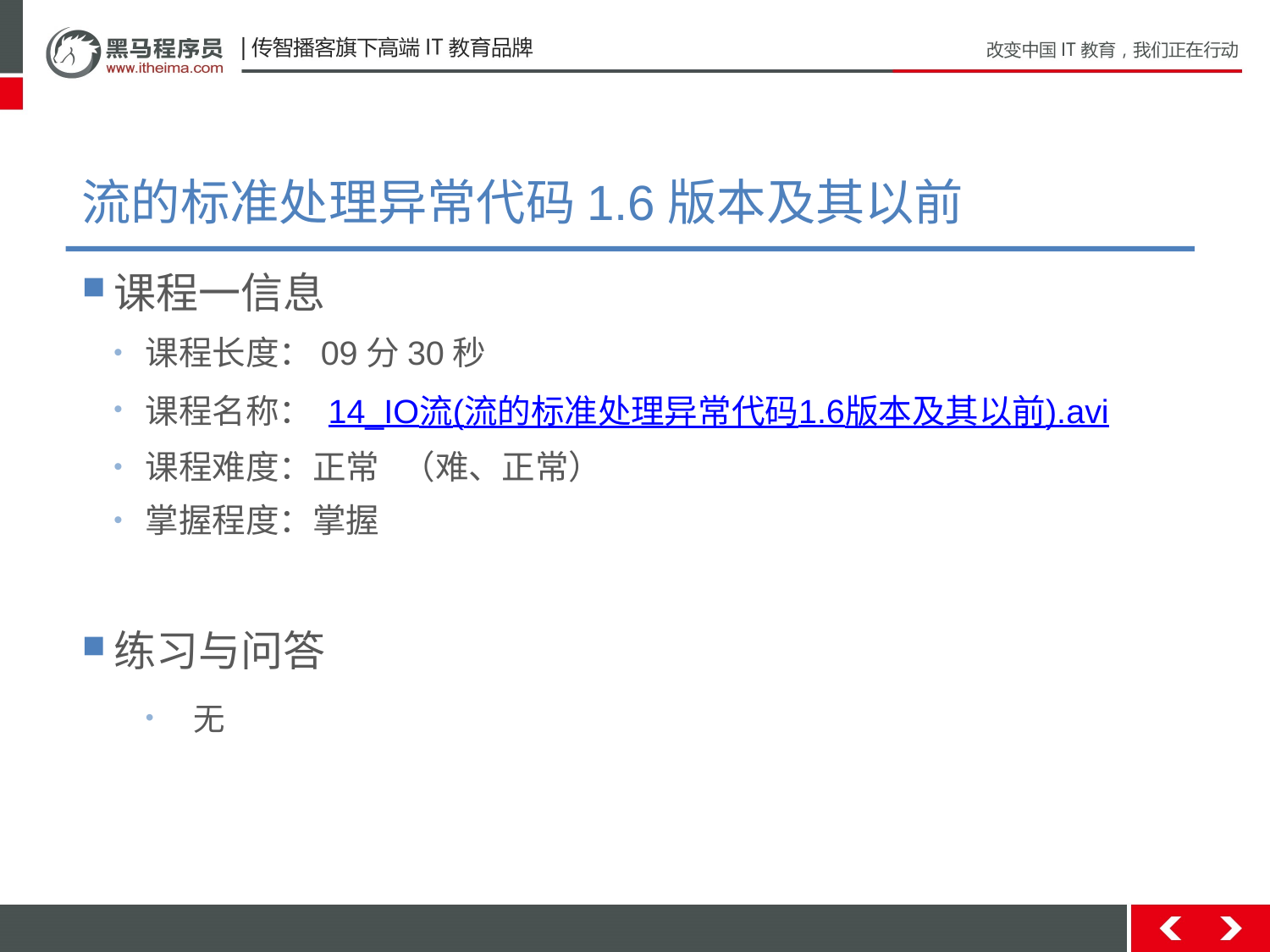

# 流的标准处理异常代码1.6版本及其以前
课程一信息
课程长度：09分30秒
课程名称： 14_IO流(流的标准处理异常代码1.6版本及其以前).avi
课程难度：正常   （难、正常）
掌握程度：掌握

练习与问答
无